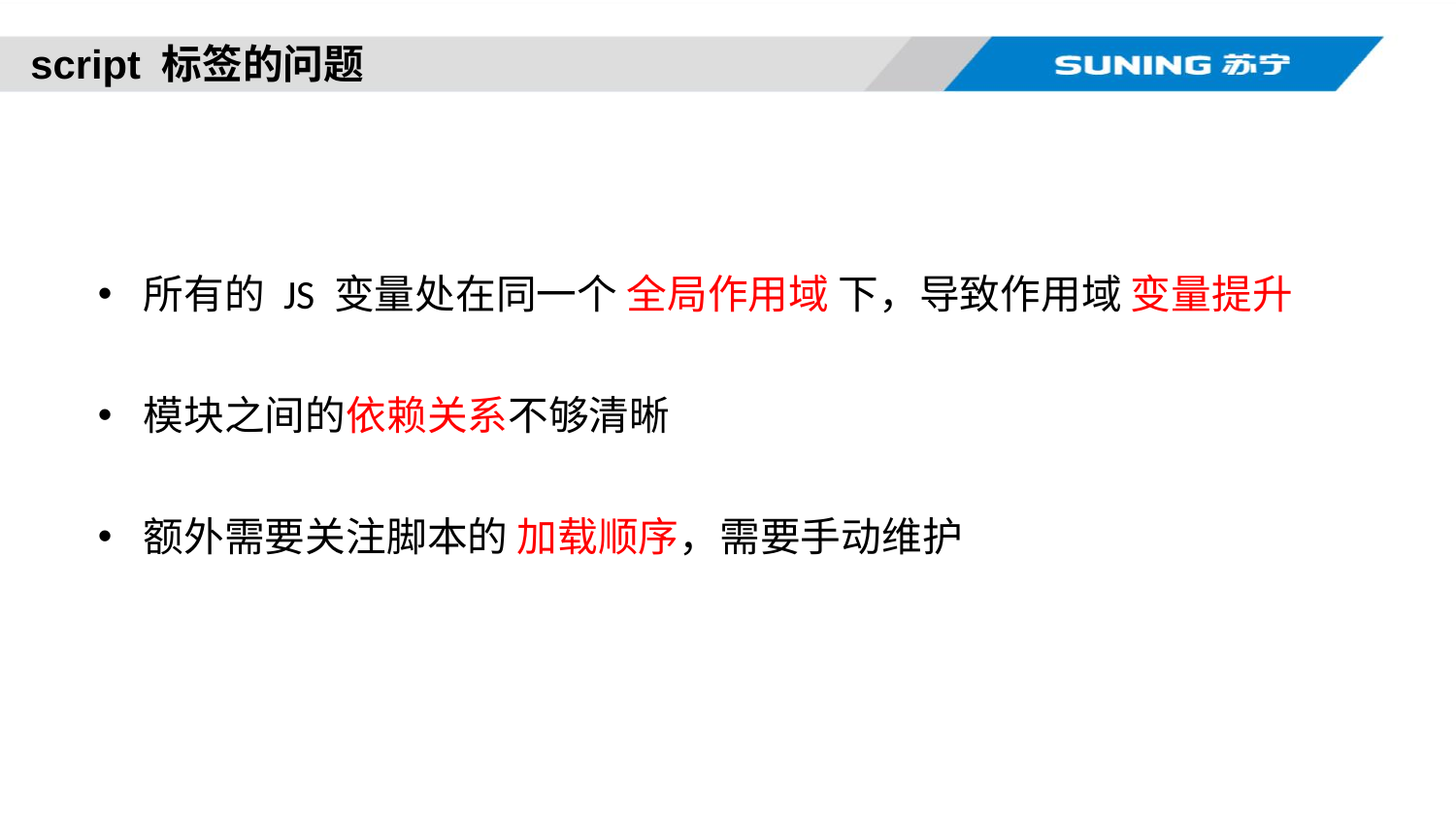

# script 标签的问题
所有的 JS 变量处在同一个 全局作用域 下，导致作用域 变量提升
模块之间的依赖关系不够清晰
额外需要关注脚本的 加载顺序，需要手动维护